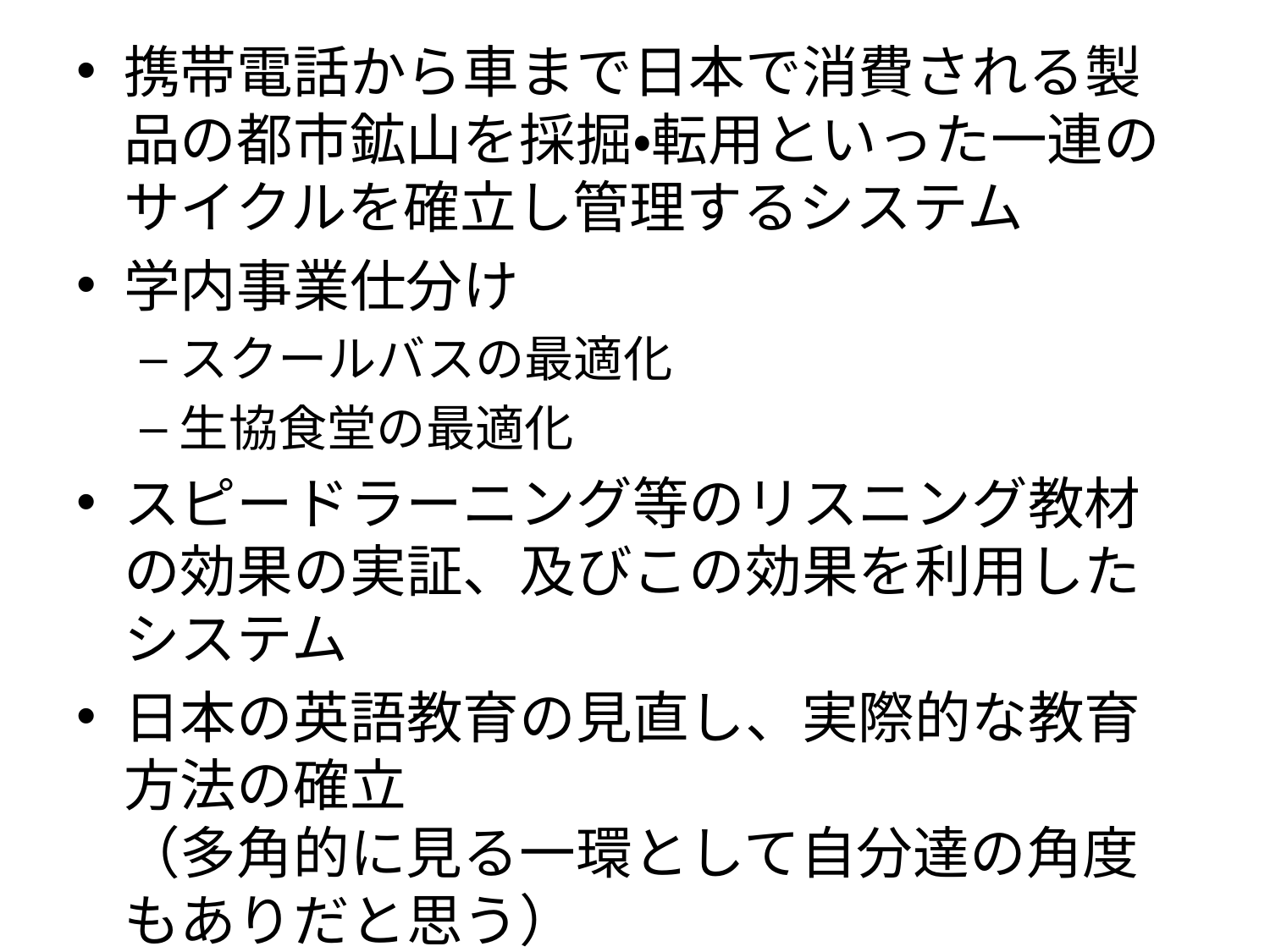

携帯電話から車まで日本で消費される製品の都市鉱山を採掘・転用といった一連のサイクルを確立し管理するシステム
学内事業仕分け
スクールバスの最適化
生協食堂の最適化
スピードラーニング等のリスニング教材の効果の実証、及びこの効果を利用したシステム
日本の英語教育の見直し、実際的な教育方法の確立
（多角的に見る一環として自分達の角度もありだと思う）
#